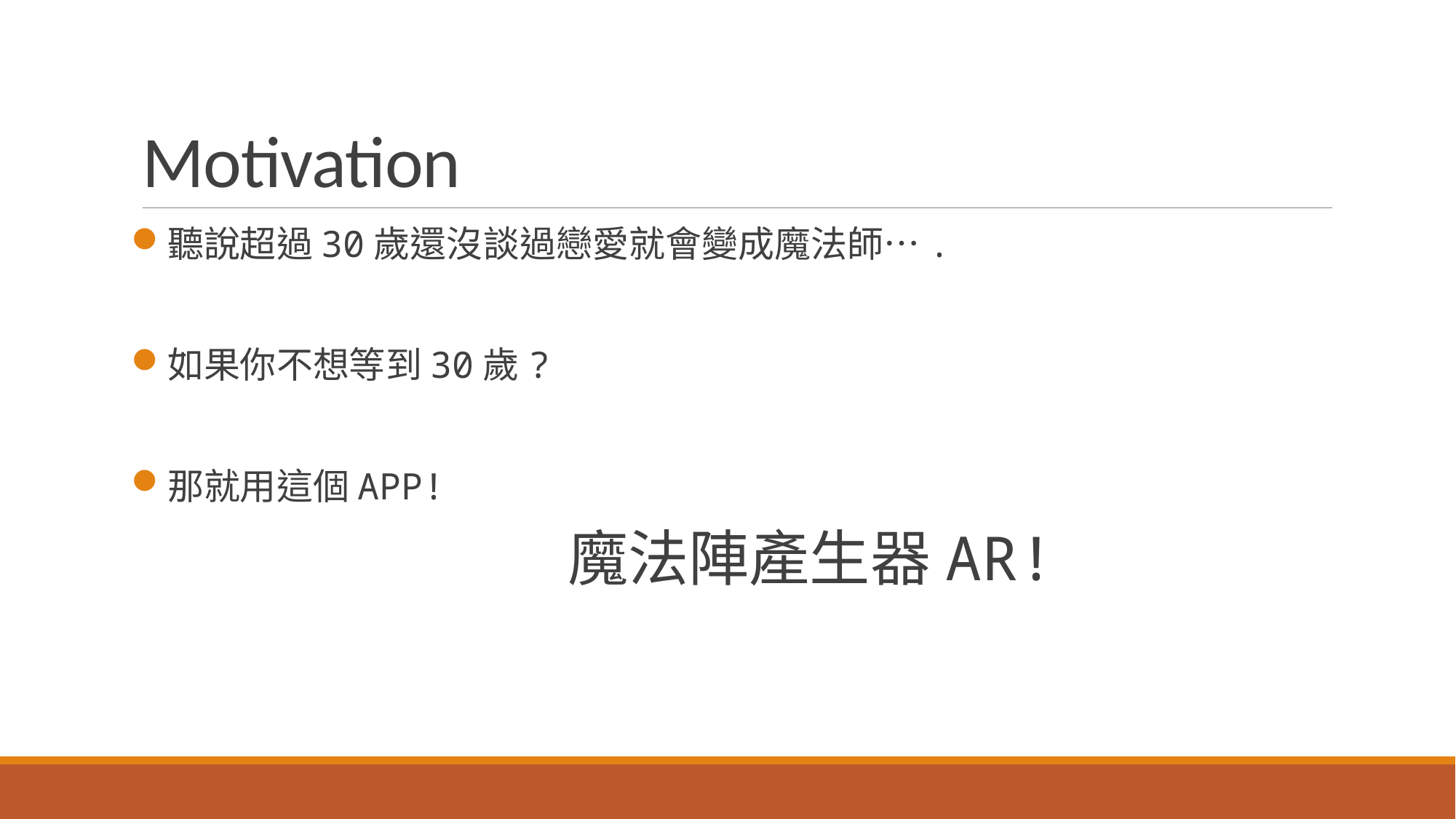

# Motivation
聽說超過30歲還沒談過戀愛就會變成魔法師….

如果你不想等到30歲?

那就用這個APP!
				魔法陣產生器AR!